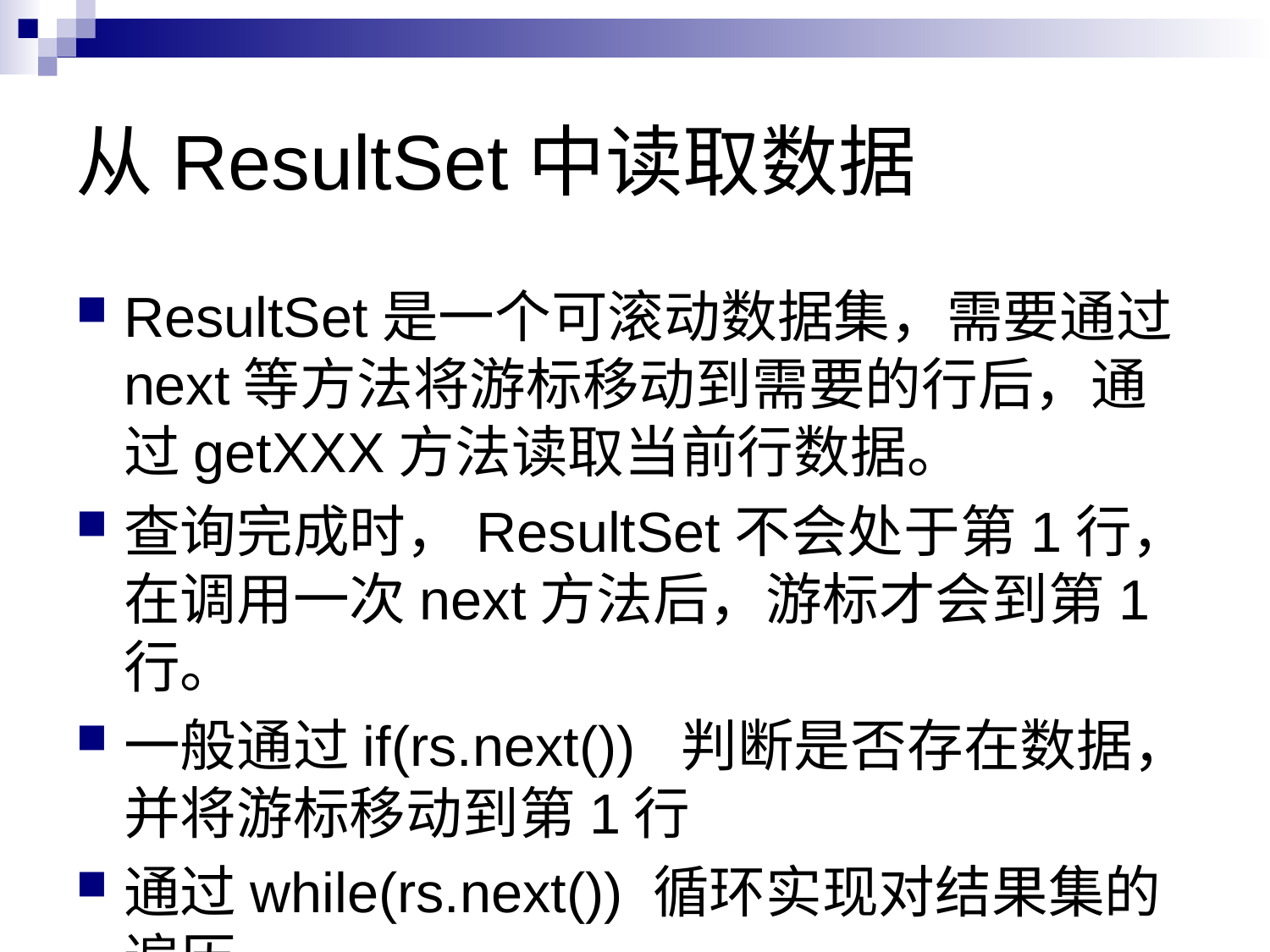

# 从ResultSet中读取数据
ResultSet是一个可滚动数据集，需要通过next等方法将游标移动到需要的行后，通过getXXX方法读取当前行数据。
查询完成时，ResultSet不会处于第1行，在调用一次next方法后，游标才会到第1行。
一般通过if(rs.next())  判断是否存在数据，并将游标移动到第1行
通过while(rs.next()) 循环实现对结果集的遍历